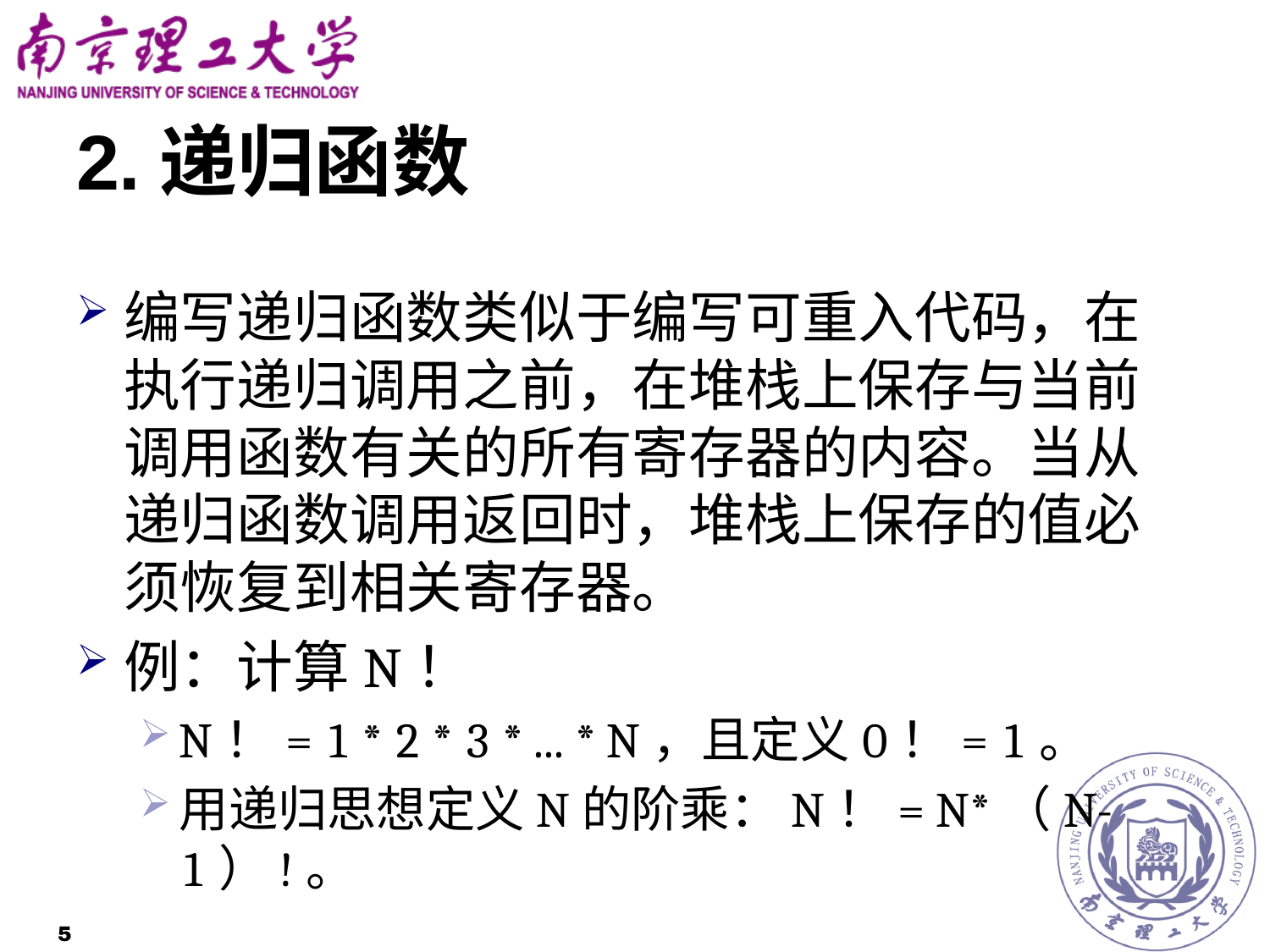

# 2.递归函数
编写递归函数类似于编写可重入代码，在执行递归调用之前，在堆栈上保存与当前调用函数有关的所有寄存器的内容。当从递归函数调用返回时，堆栈上保存的值必须恢复到相关寄存器。
例：计算N！
N！= 1 * 2 * 3 * ... * N，且定义0！= 1。
用递归思想定义N的阶乘：N！= N*（N-1）!。
5